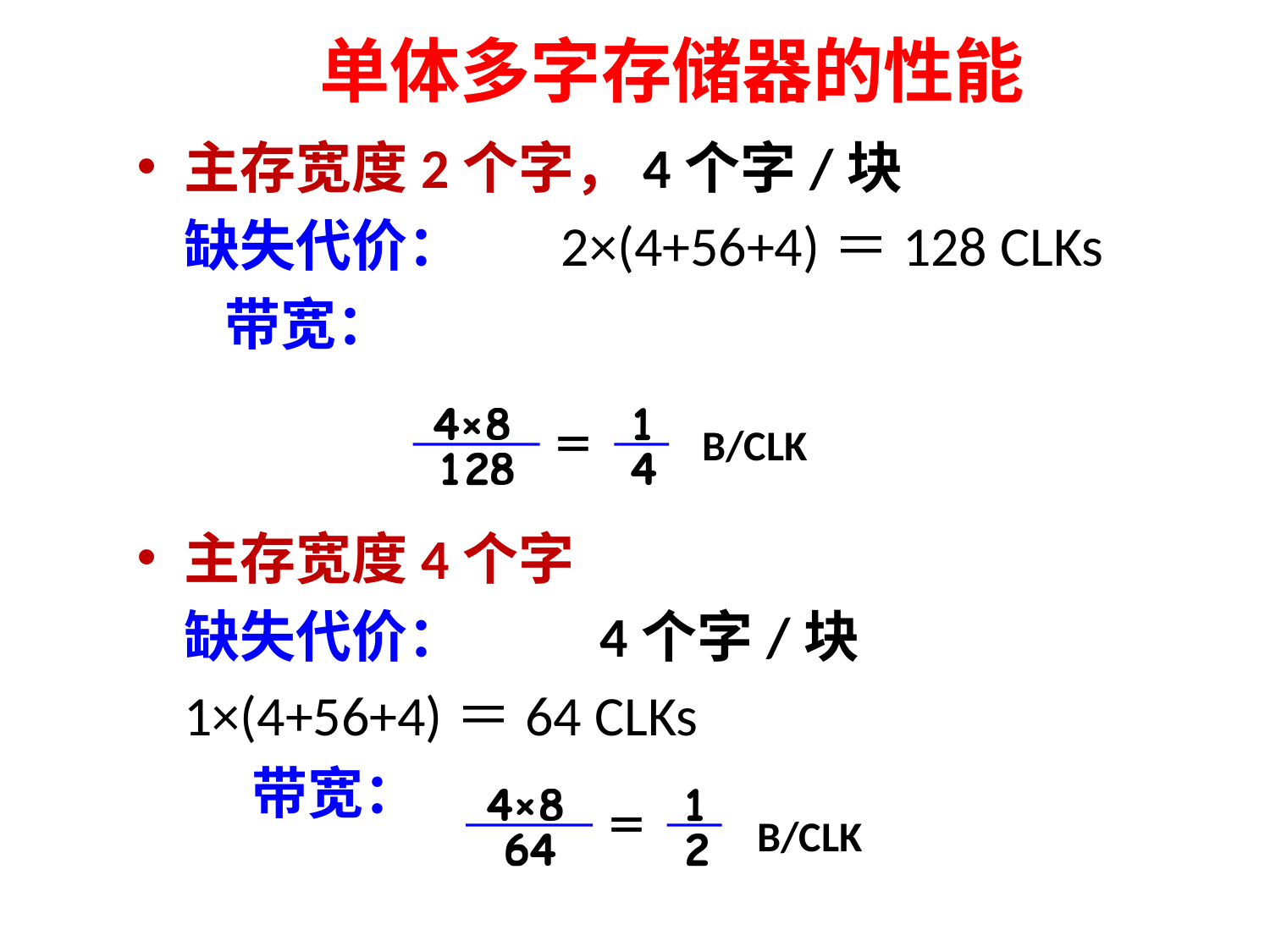

# 单体多字存储器的性能
主存宽度2个字，4个字/块
	缺失代价：				2×(4+56+4)＝128 CLKs
      带宽：

主存宽度4个字
	缺失代价：	  4个字/块
			1×(4+56+4)＝64 CLKs
        带宽：

4×8
1
＝
128
4

B/CLK
4×8
1
＝
64
2

B/CLK
6